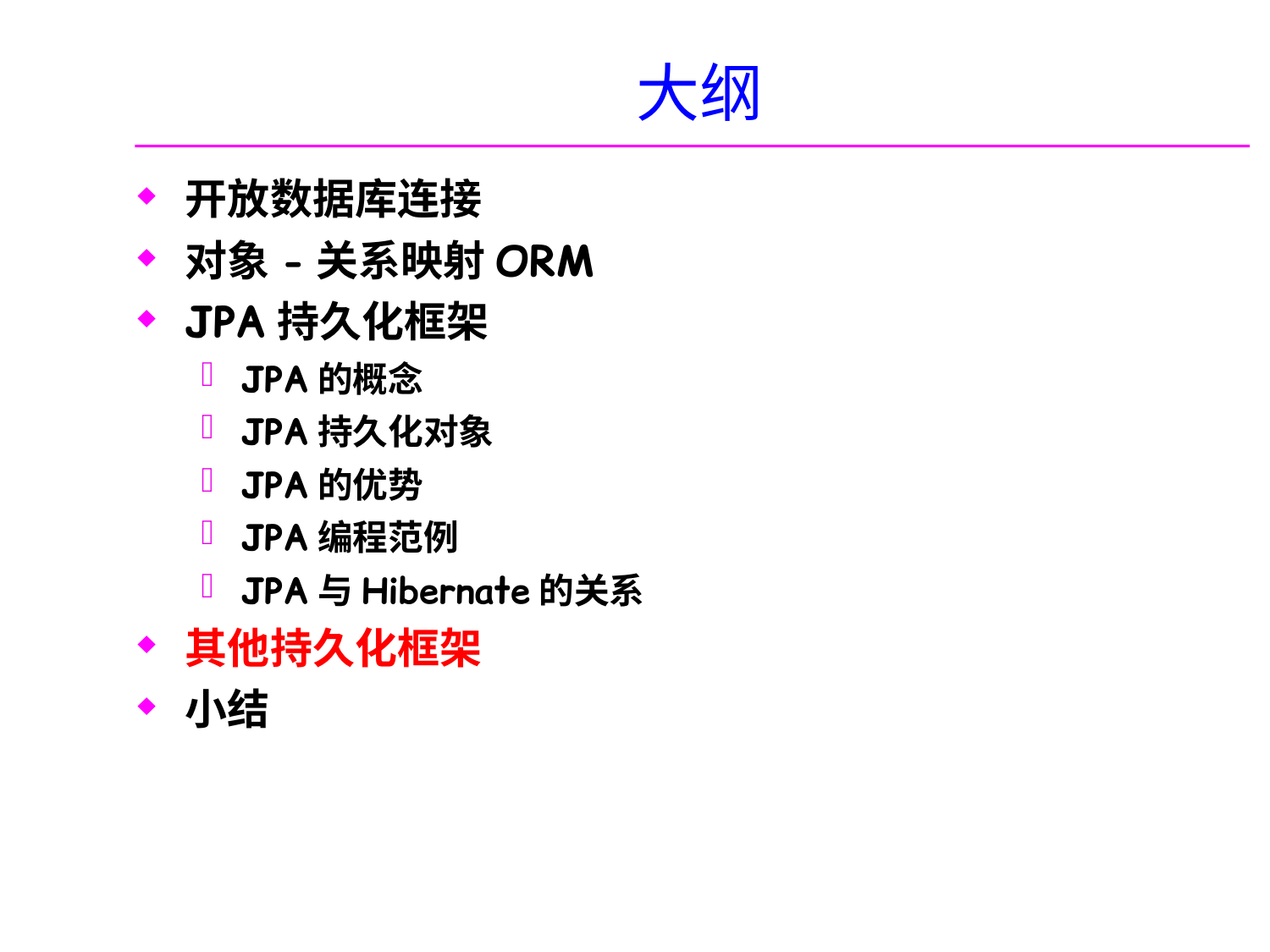

# 大纲
开放数据库连接
对象-关系映射ORM
JPA持久化框架
JPA的概念
JPA持久化对象
JPA的优势
JPA编程范例
JPA与Hibernate的关系
其他持久化框架
小结

85